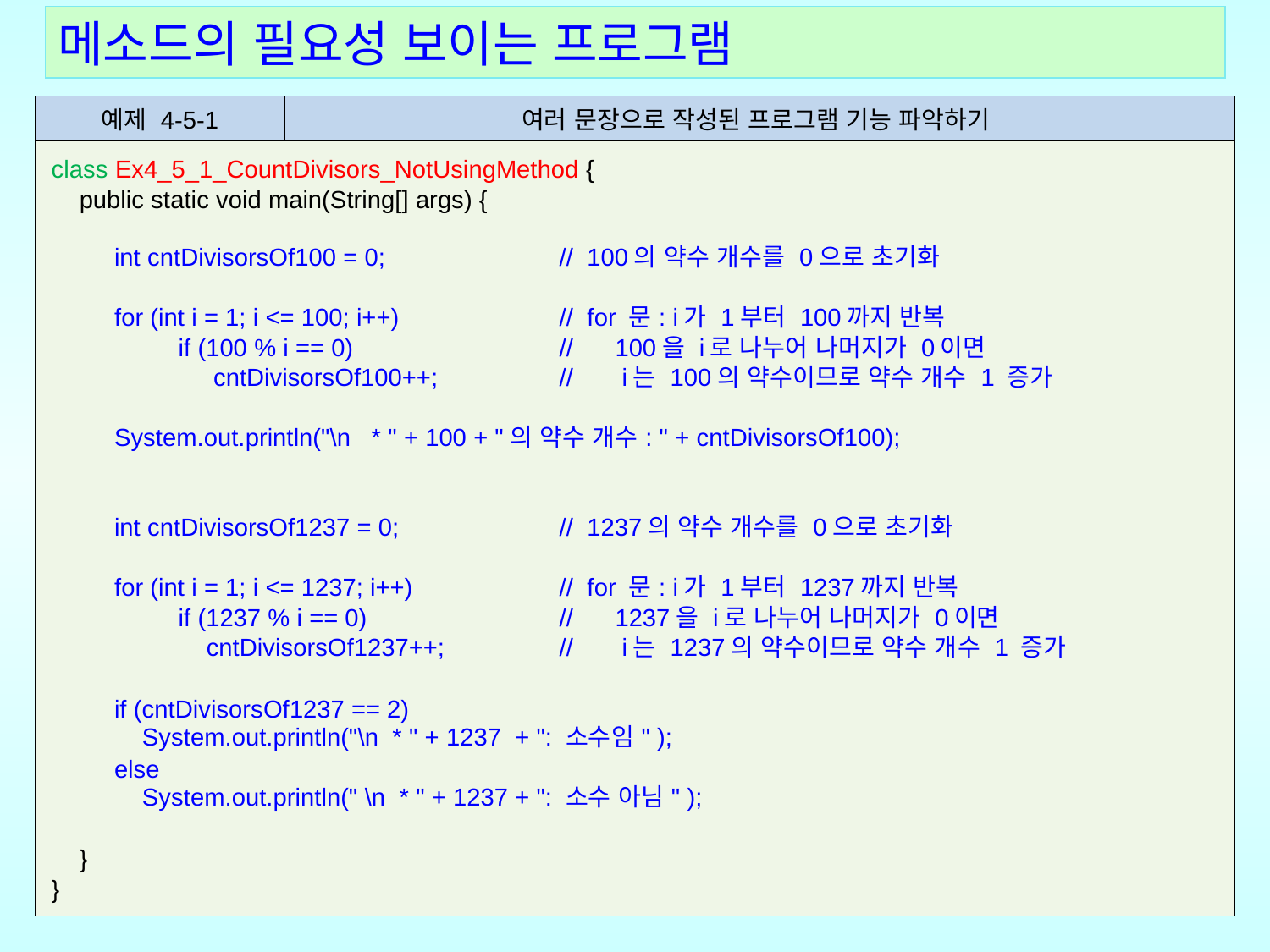

메소드의 필요성 보이는 프로그램
| 예제 4-5-1 | 여러 문장으로 작성된 프로그램 기능 파악하기 |
| --- | --- |
| class Ex4\_5\_1\_CountDivisors\_NotUsingMethod { public static void main(String[] args) { int cntDivisorsOf100 = 0; // 100의 약수 개수를 0으로 초기화 for (int i = 1; i <= 100; i++) // for 문: i가 1부터 100까지 반복 if (100 % i == 0) // 100을 i로 나누어 나머지가 0이면 cntDivisorsOf100++; // i는 100의 약수이므로 약수 개수 1 증가 System.out.println("\n \* " + 100 + "의 약수 개수: " + cntDivisorsOf100); int cntDivisorsOf1237 = 0; // 1237의 약수 개수를 0으로 초기화 for (int i = 1; i <= 1237; i++) // for 문: i가 1부터 1237까지 반복 if (1237 % i == 0) // 1237을 i로 나누어 나머지가 0이면 cntDivisorsOf1237++; // i는 1237의 약수이므로 약수 개수 1 증가 if (cntDivisorsOf1237 == 2) System.out.println("\n \* " + 1237 + ": 소수임" ); else System.out.println(" \n \* " + 1237 + ": 소수 아님" ); } } | class CountDivisors\_NotUsingMethod { public static void main(String args[]) { // \*\*\*\* printCountDivisors\_From1To100() 메소드로 대체될 부분의 시작 \*\*\* System.out.println("\n \*\* 1부터 100까지 정수 약수 개수 출력하기 \*\*\n "); for (int n = 1; n <= 100; n++) { // 외부 for 문: n이 1부터 100까지 반복 int cntDivisors = 0; // n의 약수 개수를 0으로 초기화 for (int i = 1; i <= n; i++) // 내부 for 문: i가 1부터 n까지 반복 if (n % i == 0) // n을 i로 나누어 나머지가 0이면 cntDivisors++; // i는 n의 약수이므로 약수 개수 1 증가 System.out.println(" o " + n + "의 약수 개수: " + cntDivisors); } // \*\*\*\* printCountDivisors\_From1To100() 메소드로 대체될 부분의 끝 \*\*\*\* } } |